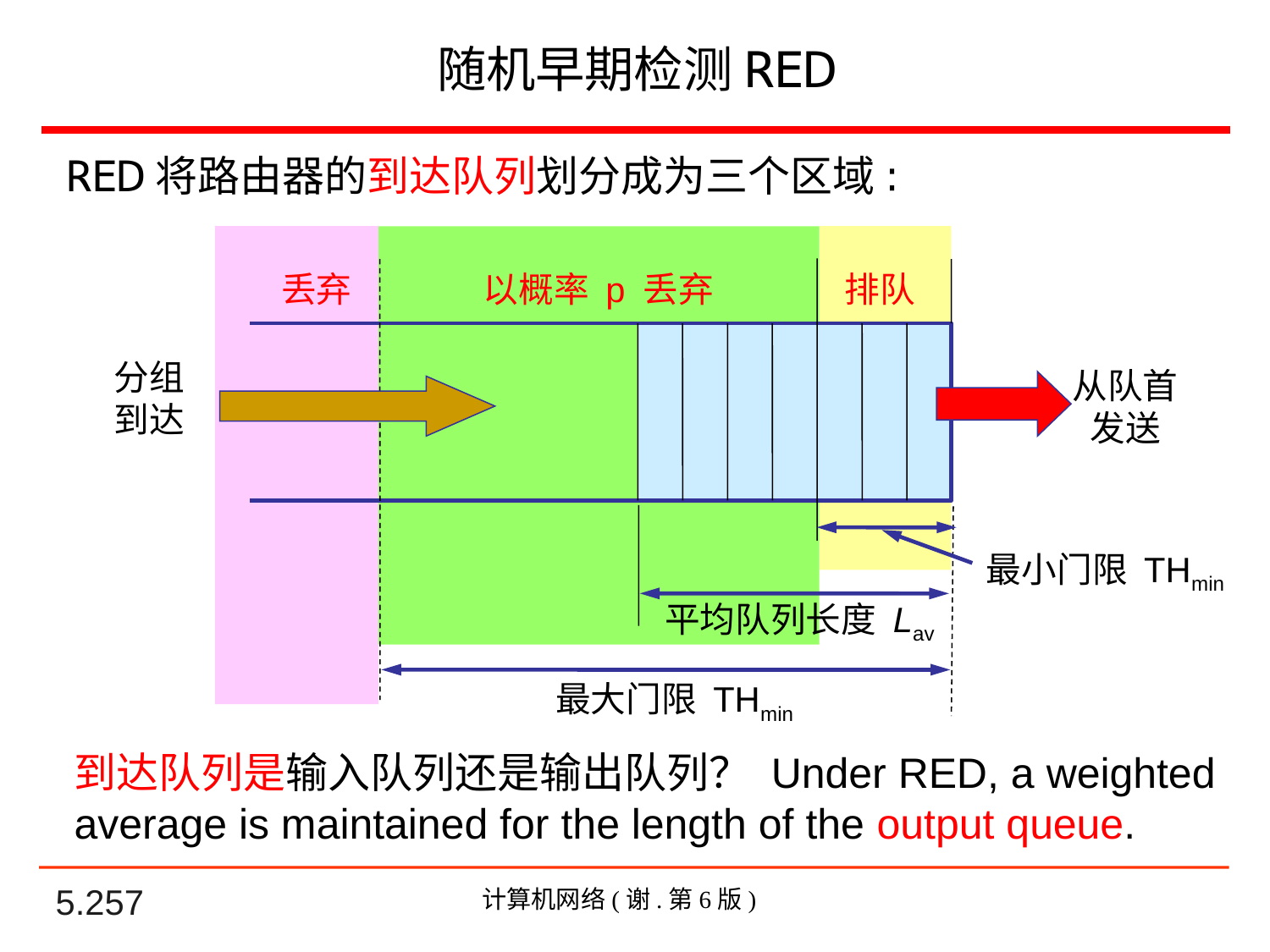

# 随机早期检测RED
RED将路由器的到达队列划分成为三个区域:

丢弃
排队
以概率 p 丢弃

分组
到达
从队首
发送

最小门限 THmin
平均队列长度 Lav

最大门限 THmin
到达队列是输入队列还是输出队列？ Under RED, a weighted average is maintained for the length of the output queue.